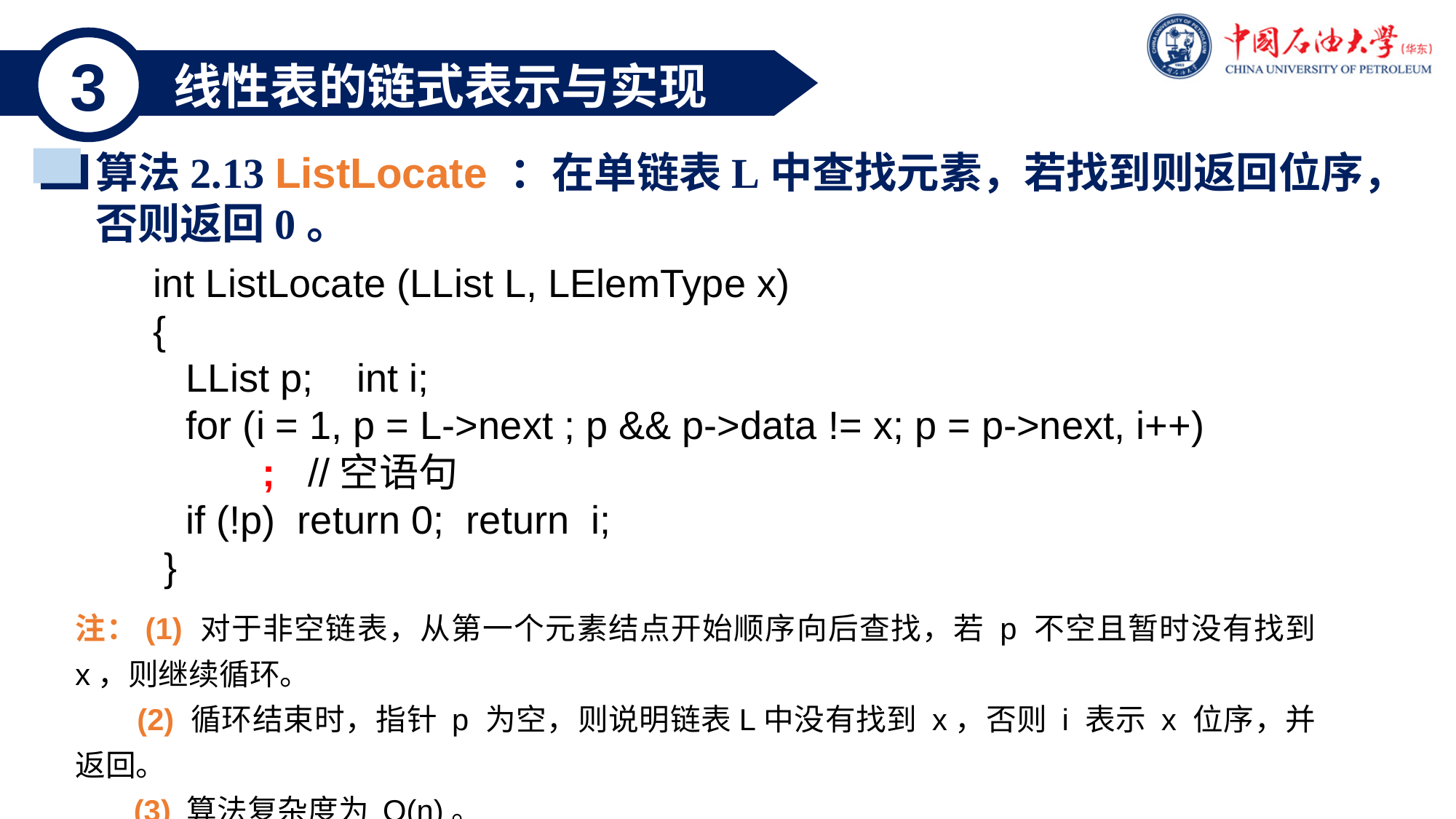

3
线性表的链式表示与实现
算法2.13 ListLocate ：在单链表L中查找元素，若找到则返回位序，
否则返回0。

int ListLocate (LList L, LElemType x)
{
   LList p;    int i;
   for (i = 1, p = L->next ; p && p->data != x; p = p->next, i++)
          ;   //空语句
   if (!p)  return 0;  return  i;
 }
注：(1) 对于非空链表，从第一个元素结点开始顺序向后查找，若 p 不空且暂时没有找到 x，则继续循环。
       (2) 循环结束时，指针 p 为空，则说明链表L中没有找到 x，否则 i 表示 x 位序，并返回。
       (3) 算法复杂度为 O(n)。